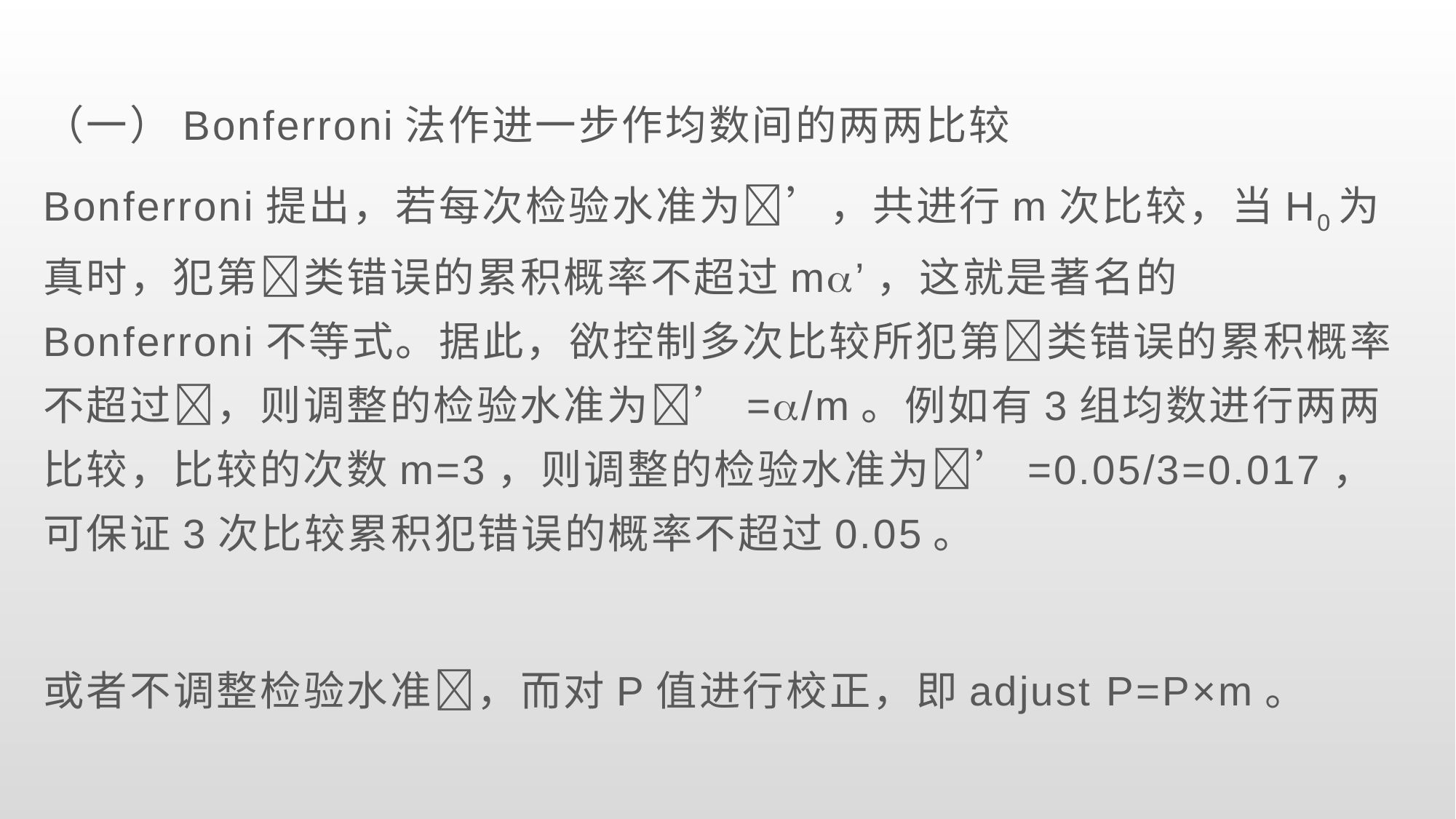

（一）Bonferroni法作进一步作均数间的两两比较
Bonferroni提出，若每次检验水准为α’，共进行m次比较，当H0为真时，犯第Ι类错误的累积概率不超过mα’，这就是著名的Bonferroni不等式。据此，欲控制多次比较所犯第Ι类错误的累积概率不超过α，则调整的检验水准为α’=α/m。例如有3组均数进行两两比较，比较的次数m=3，则调整的检验水准为α’=0.05/3=0.017，可保证3次比较累积犯错误的概率不超过0.05。

或者不调整检验水准α，而对P值进行校正，即adjust P=P×m。